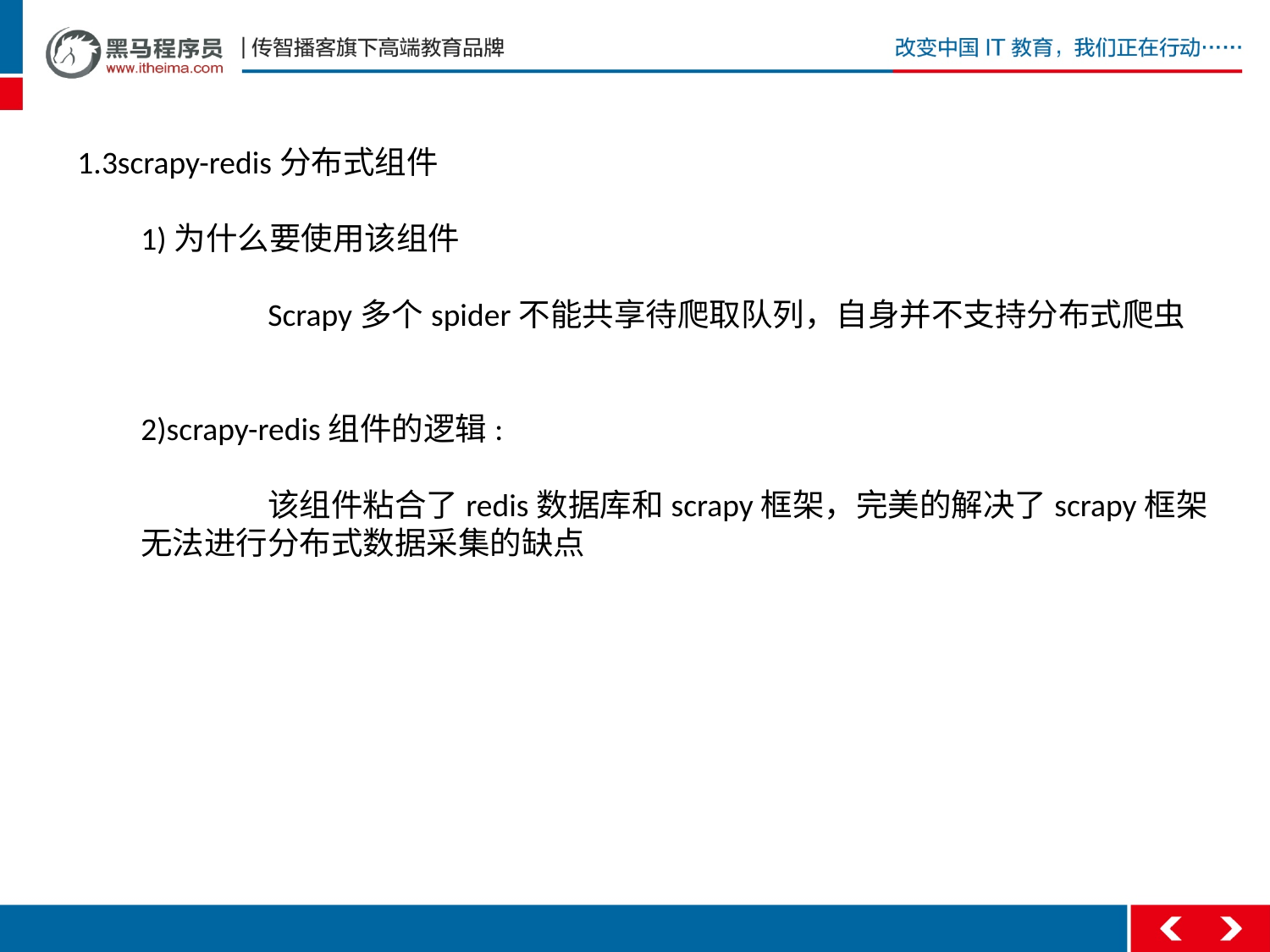

1.3scrapy-redis分布式组件

1)为什么要使用该组件

	Scrapy多个spider不能共享待爬取队列，自身并不支持分布式爬虫

2)scrapy-redis组件的逻辑:

	该组件粘合了redis数据库和scrapy框架，完美的解决了scrapy框架无法进行分布式数据采集的缺点